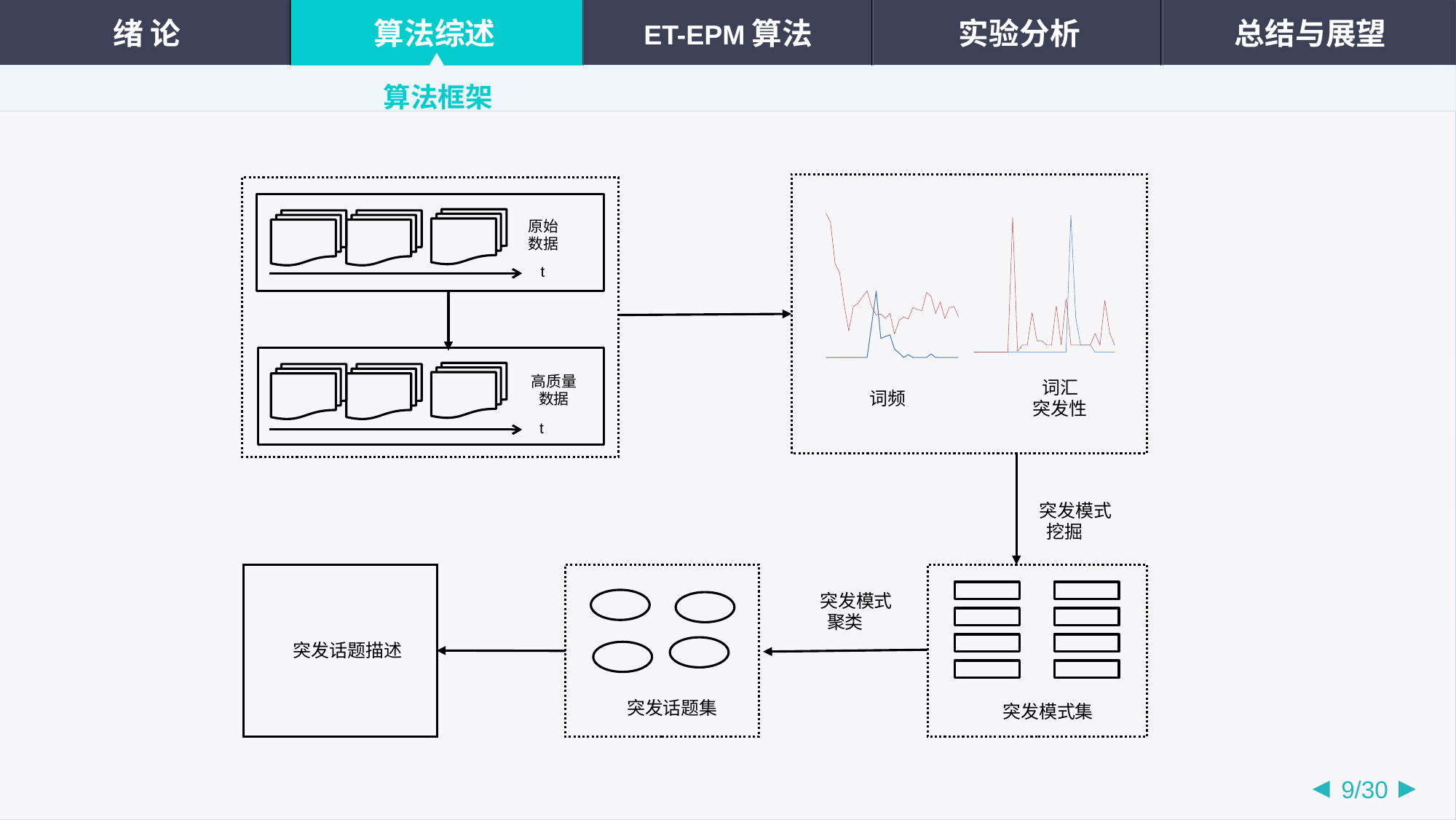

算法框架

原始数据
t

高质量
数据

t

### Chart

| Category | 系列 1 | 系列 2 |
|---|---|---|
| 类别 1 | 0.0 | 2665.0 |
| 类别 2 | 0.0 | 2498.0 |
| 类别 3 | 0.0 | 1734.0 |
| 类别 4 | 0.0 | 1559.0 |
| 类别 5 | 0.0 | 966.0 |
| 类别 6 | 0.0 | 488.0 |
| 类别 7 | 0.0 | 943.0 |
| 类别 8 | 0.0 | 996.0 |
| 类别 9 | 0.0 | 1118.0 |
| 类别 10 | 0.0 | 1230.0 |
| 类别 11 | 607.0 | 936.0 |
| 类别 12 | 1224.0 | 783.0 |
| 类别 13 | 349.0 | 802.0 |
| 类别 14 | 388.0 | 718.0 |
| 类别 15 | 416.0 | 817.0 |
| 类别 16 | 154.0 | 433.0 |
| 类别 17 | 81.0 | 683.0 |
| 类别 18 | 0.0 | 745.0 |
| 类别 19 | 53.0 | 710.0 |
| 类别 20 | 0.0 | 920.0 |
| 类别 21 | 0.0 | 882.0 |
| 类别 22 | 0.0 | 865.0 |
| 类别 23 | 0.0 | 1202.0 |
| 类别 24 | 64.0 | 1123.0 |
| 类别 25 | 0.0 | 812.0 |
| 类别 26 | 0.0 | 1026.0 |
| 类别 27 | 0.0 | 718.0 |
| 类别 28 | 0.0 | 922.0 |
| 类别 29 | 0.0 | 940.0 |
| 类别 30 | 0.0 | 746.0 |

### Chart

| Category |  |  |
|---|---|---|
词频
词汇
突发性
突发模式挖掘

突发话题描述

突发话题集

突发模式集
突发模式聚类